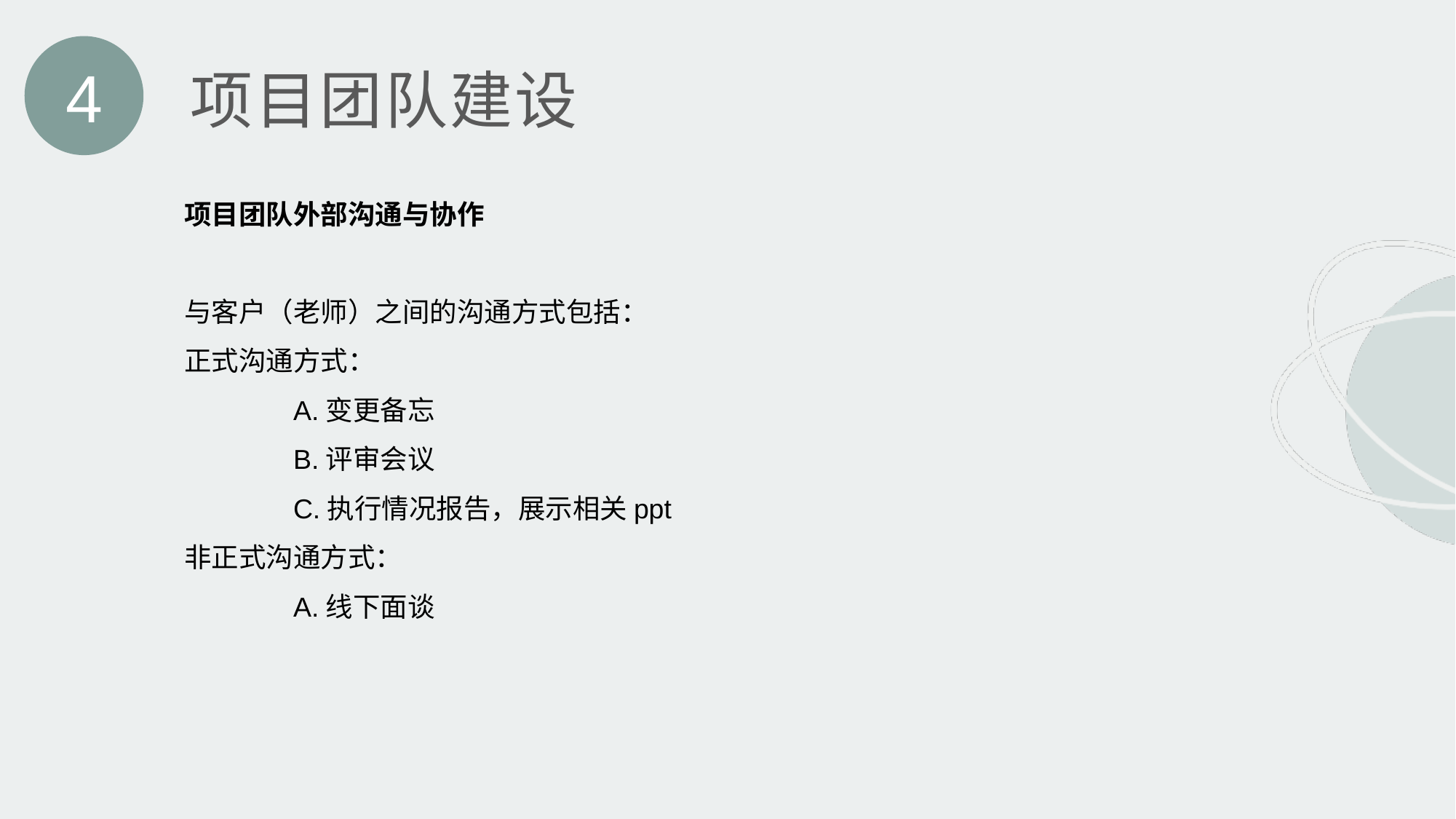

4
项目团队建设
项目团队外部沟通与协作
与客户（老师）之间的沟通方式包括：
正式沟通方式：
	A.变更备忘
	B.评审会议
	C.执行情况报告，展示相关ppt
非正式沟通方式：
	A.线下面谈